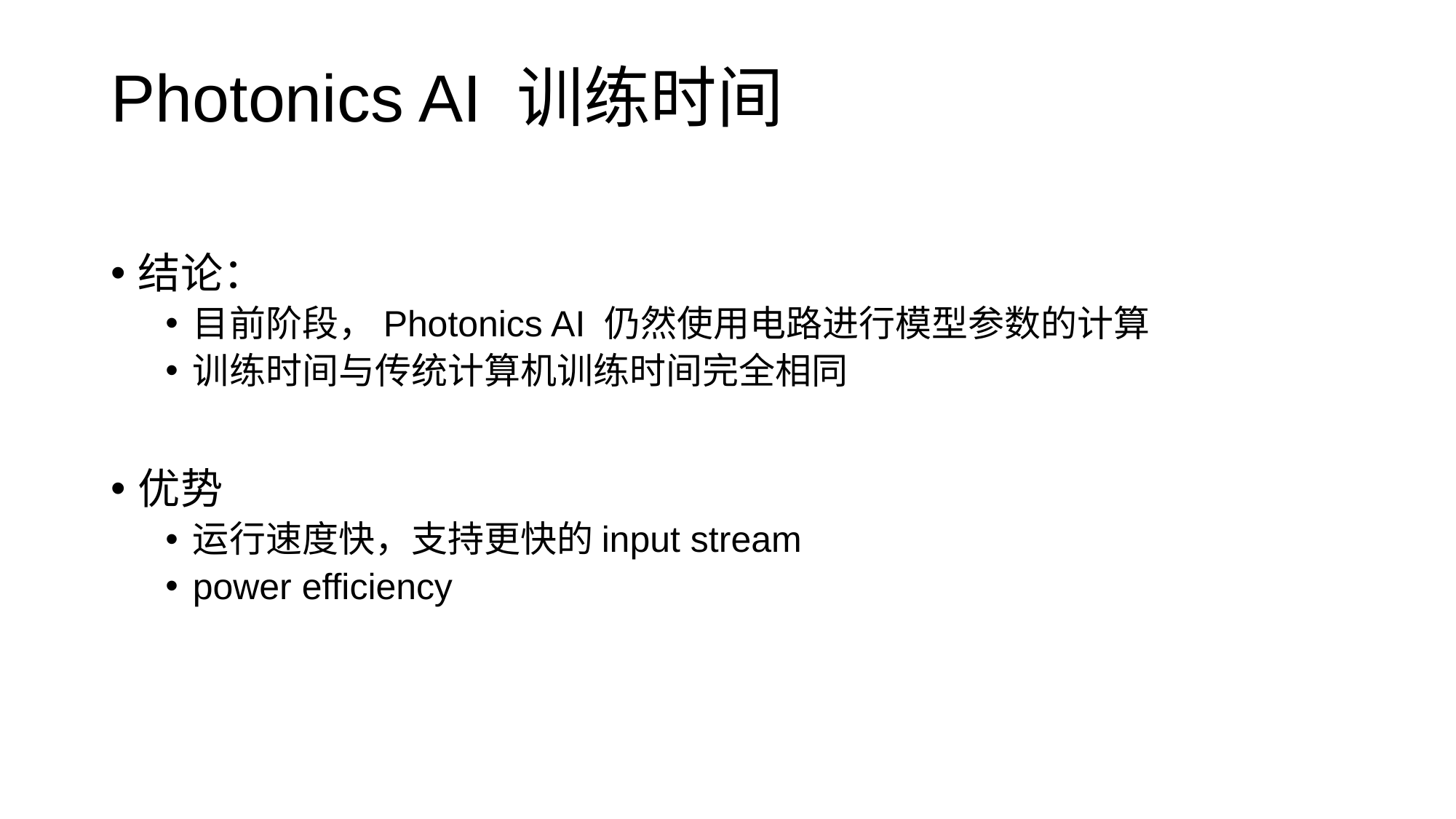

# Photonics AI 训练时间

结论：
目前阶段，Photonics AI 仍然使用电路进行模型参数的计算
训练时间与传统计算机训练时间完全相同

优势
运行速度快，支持更快的input stream
power efficiency